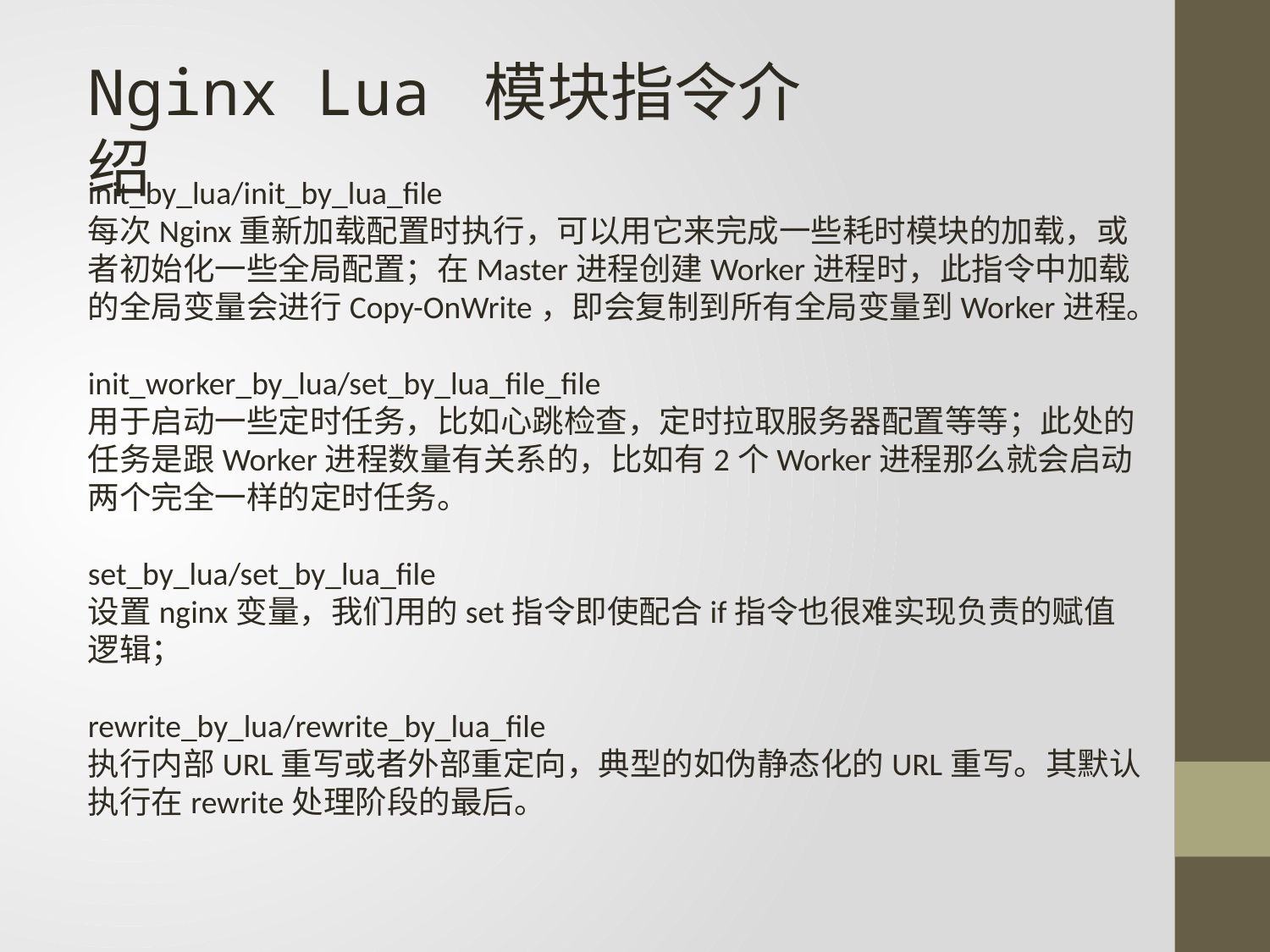

Nginx Lua 模块指令介绍
init_by_lua/init_by_lua_file
每次Nginx重新加载配置时执行，可以用它来完成一些耗时模块的加载，或者初始化一些全局配置；在Master进程创建Worker进程时，此指令中加载的全局变量会进行Copy-OnWrite，即会复制到所有全局变量到Worker进程。

init_worker_by_lua/set_by_lua_file_file
用于启动一些定时任务，比如心跳检查，定时拉取服务器配置等等；此处的任务是跟Worker进程数量有关系的，比如有2个Worker进程那么就会启动两个完全一样的定时任务。

set_by_lua/set_by_lua_file
设置nginx变量，我们用的set指令即使配合if指令也很难实现负责的赋值逻辑；

rewrite_by_lua/rewrite_by_lua_file
执行内部URL重写或者外部重定向，典型的如伪静态化的URL重写。其默认执行在rewrite处理阶段的最后。